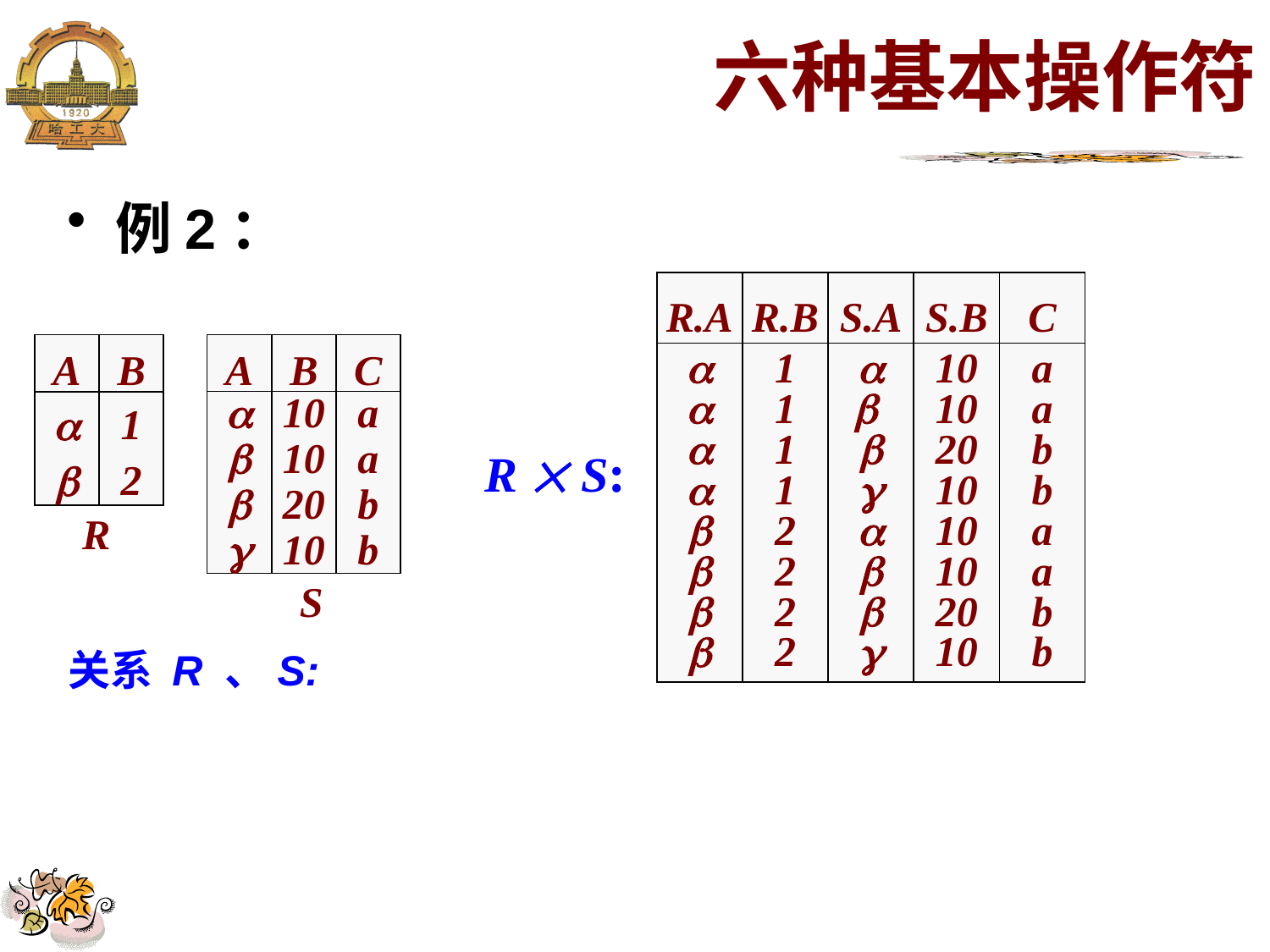

# 六种基本操作符
例2：

R.A
R.B
S.A
S.B
C
α
α
α
α
β
β
β
β
1
1
1
1
2
2
2
2
α
β
β
γ
α
β
β
γ
10
10
20
10
10
10
20
10
a
a
b
b
a
a
b
b
A
B
A
B
C
α
β
1
2
α
β
β
γ
10
10
20
10
a
a
b
b
R
S
 R × S:
关系 R 、S: